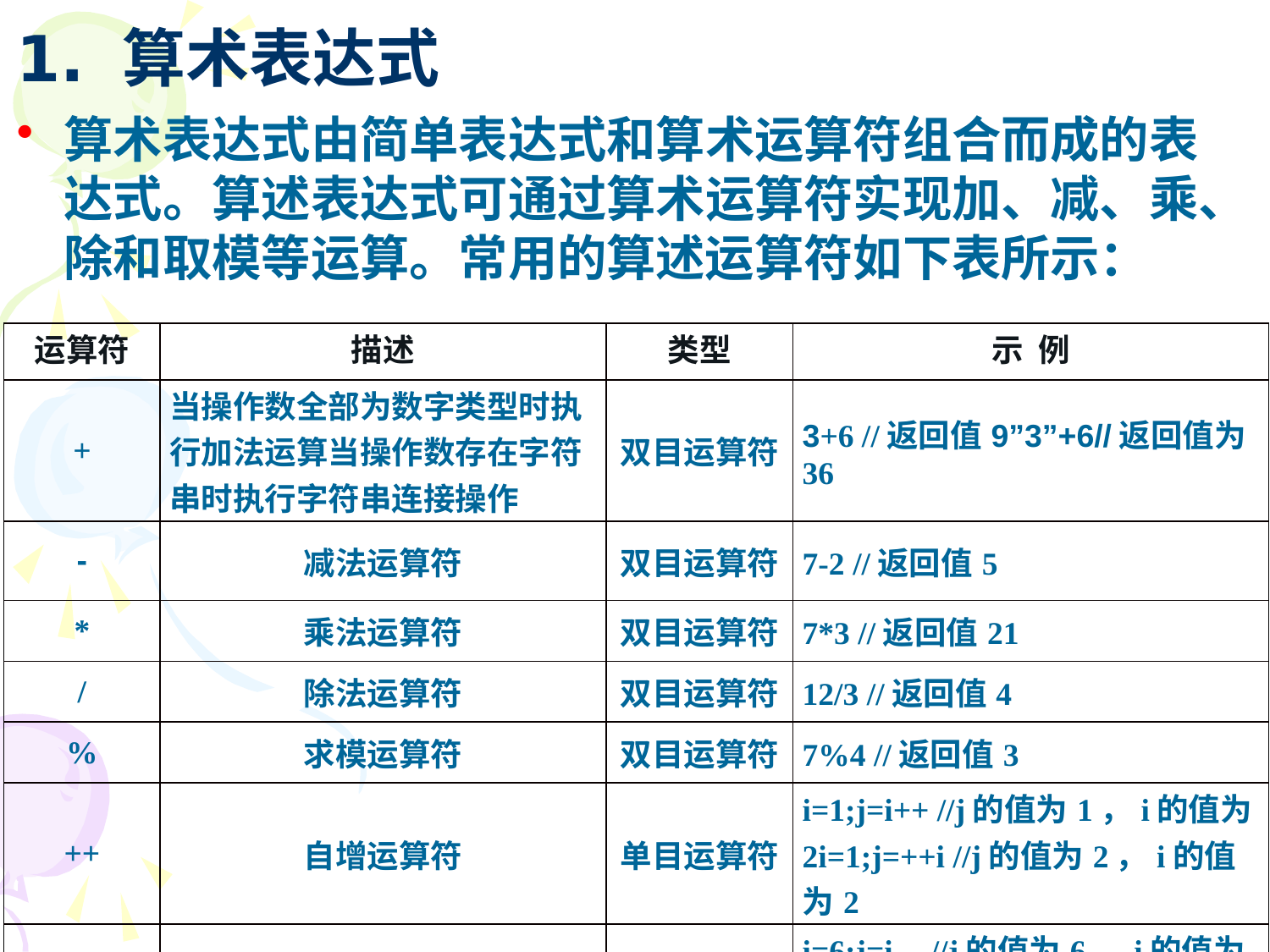

# 1. 算术表达式
算术表达式由简单表达式和算术运算符组合而成的表达式。算述表达式可通过算术运算符实现加、减、乘、除和取模等运算。常用的算述运算符如下表所示：

| 运算符 | 描述 | 类型 | 示 例 |
| --- | --- | --- | --- |
| + | 当操作数全部为数字类型时执行加法运算当操作数存在字符串时执行字符串连接操作 | 双目运算符 | 3+6 //返回值9”3”+6//返回值为36 |
| - | 减法运算符 | 双目运算符 | 7-2 //返回值5 |
| \* | 乘法运算符 | 双目运算符 | 7\*3 //返回值21 |
| / | 除法运算符 | 双目运算符 | 12/3 //返回值4 |
| % | 求模运算符 | 双目运算符 | 7%4 //返回值3 |
| ++ | 自增运算符 | 单目运算符 | i=1;j=i++ //j的值为1，i的值为2i=1;j=++i //j的值为2，i的值为2 |
| -- | 自减运算符 | 单目运算符 | i=6;j=i-- //j的值为6，i的值为5i=6;j=--i //j的值为5，i的值为5 |